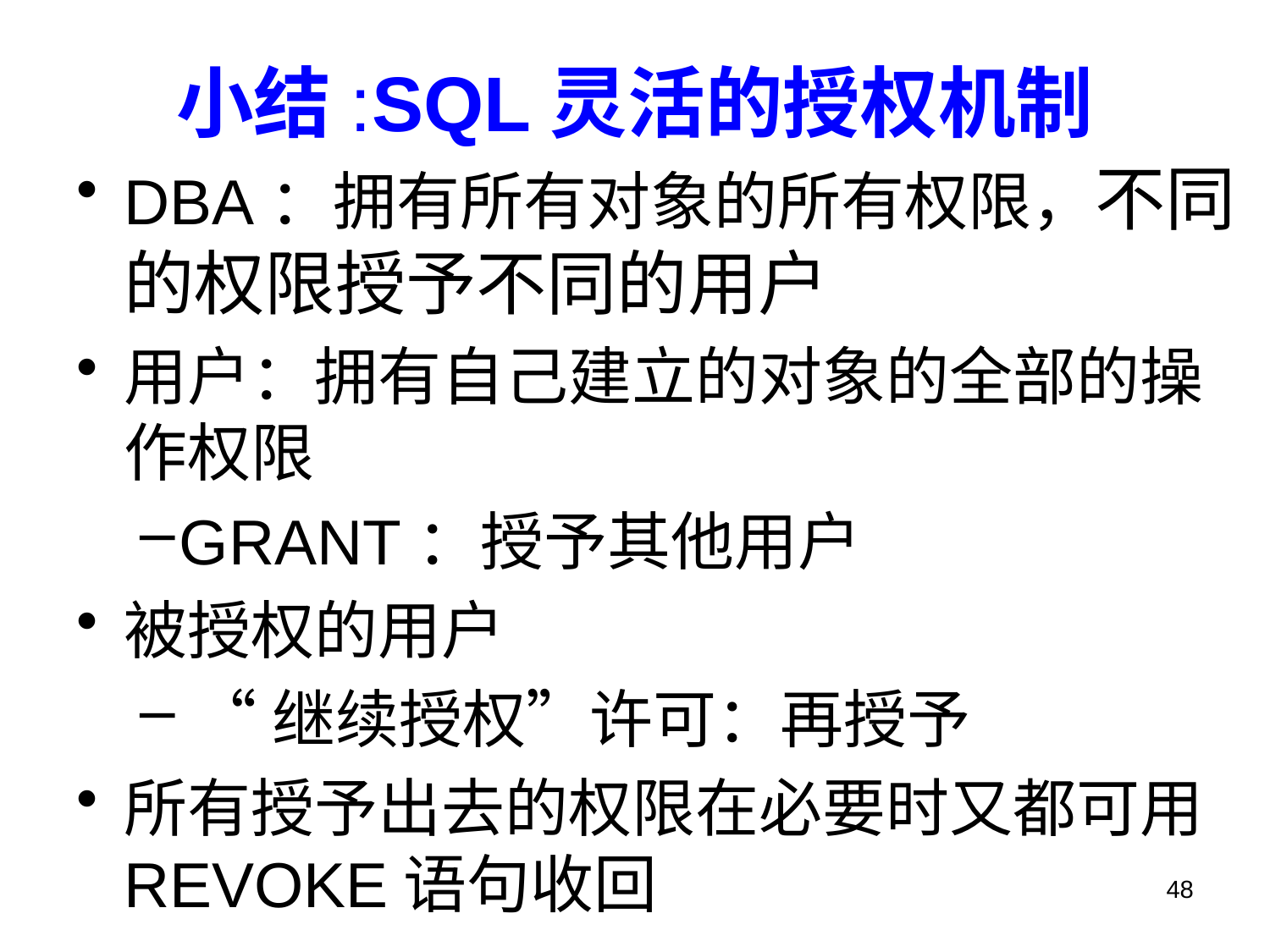

# 小结:SQL灵活的授权机制
DBA：拥有所有对象的所有权限，不同的权限授予不同的用户
用户：拥有自己建立的对象的全部的操作权限
GRANT：授予其他用户
被授权的用户
 “继续授权”许可：再授予
所有授予出去的权限在必要时又都可用REVOKE语句收回
48